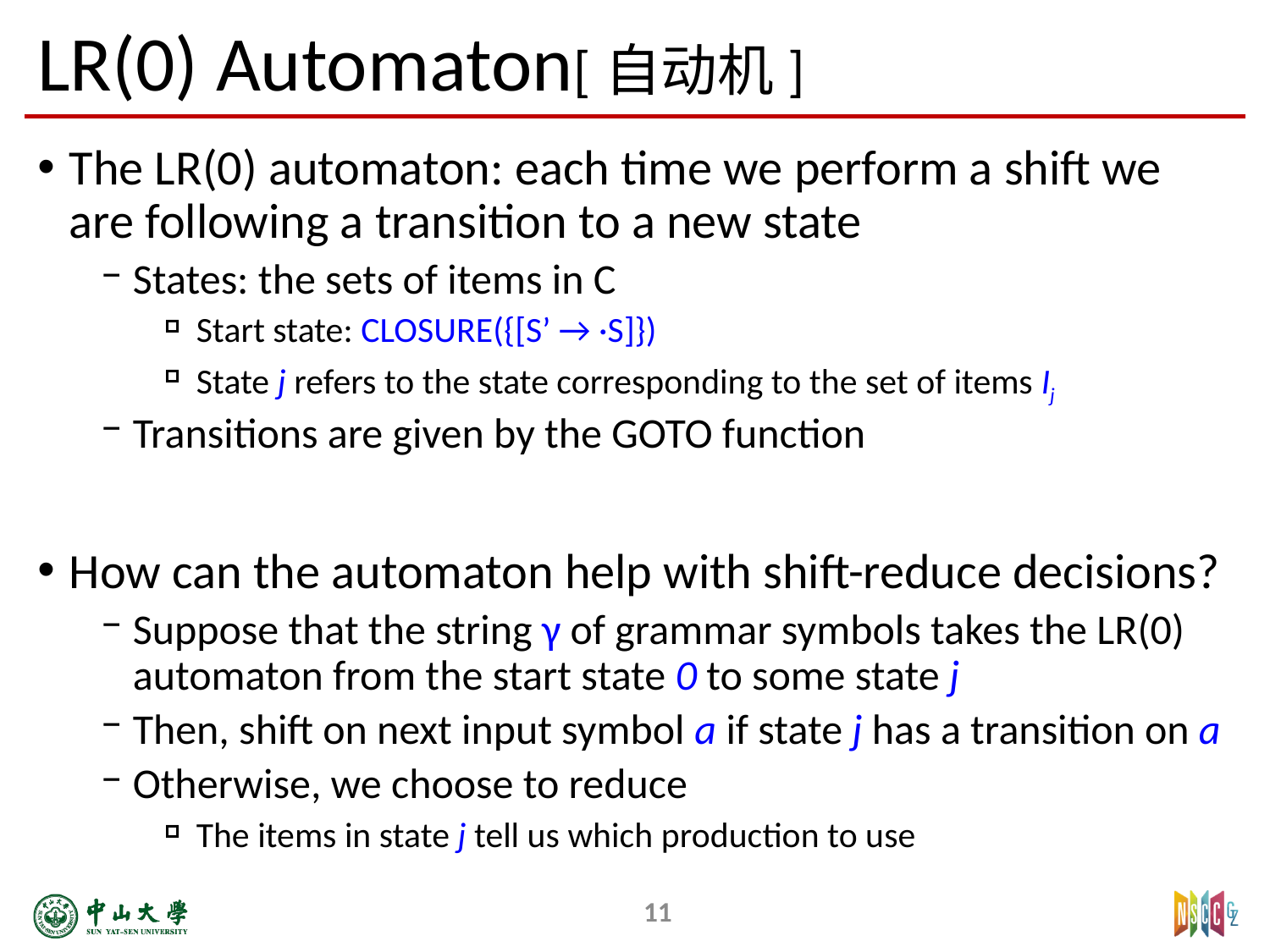

# LR(0) Automaton[自动机]
The LR(0) automaton: each time we perform a shift we are following a transition to a new state
States: the sets of items in C
Start state: CLOSURE({[S’ → ·S]})
State j refers to the state corresponding to the set of items Ij
Transitions are given by the GOTO function

How can the automaton help with shift-reduce decisions?
Suppose that the string γ of grammar symbols takes the LR(0) automaton from the start state 0 to some state j
Then, shift on next input symbol a if state j has a transition on a
Otherwise, we choose to reduce
The items in state j tell us which production to use
11